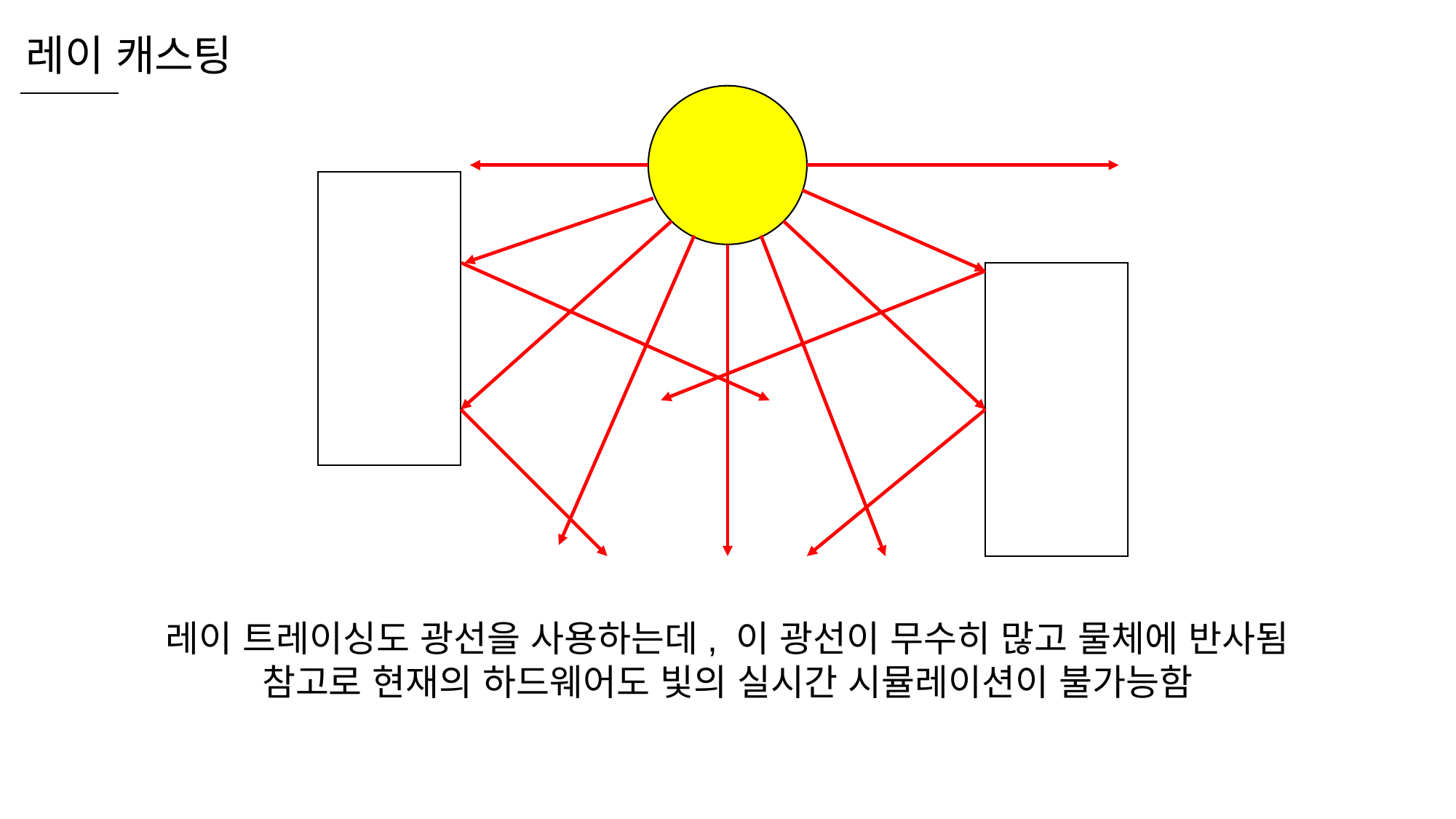

레이 캐스팅

레이 트레이싱도 광선을 사용하는데, 이 광선이 무수히 많고 물체에 반사됨
참고로 현재의 하드웨어도 빛의 실시간 시뮬레이션이 불가능함